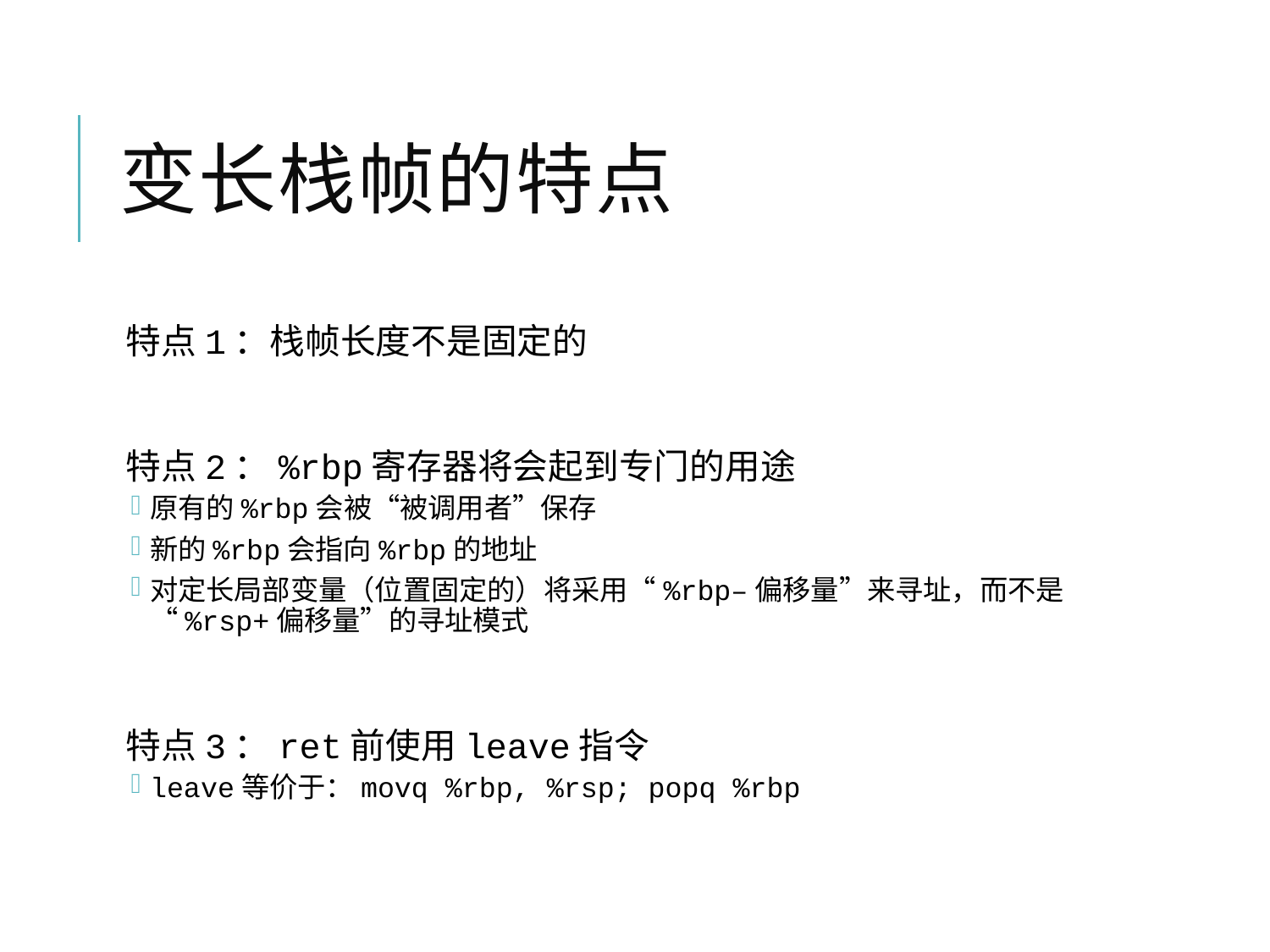

# 变长栈帧的特点
特点1：栈帧长度不是固定的

特点2：%rbp寄存器将会起到专门的用途
原有的%rbp会被“被调用者”保存
新的%rbp会指向%rbp的地址
对定长局部变量（位置固定的）将采用“%rbp–偏移量”来寻址，而不是“%rsp+偏移量”的寻址模式

特点3：ret前使用leave指令
leave等价于：movq %rbp, %rsp; popq %rbp